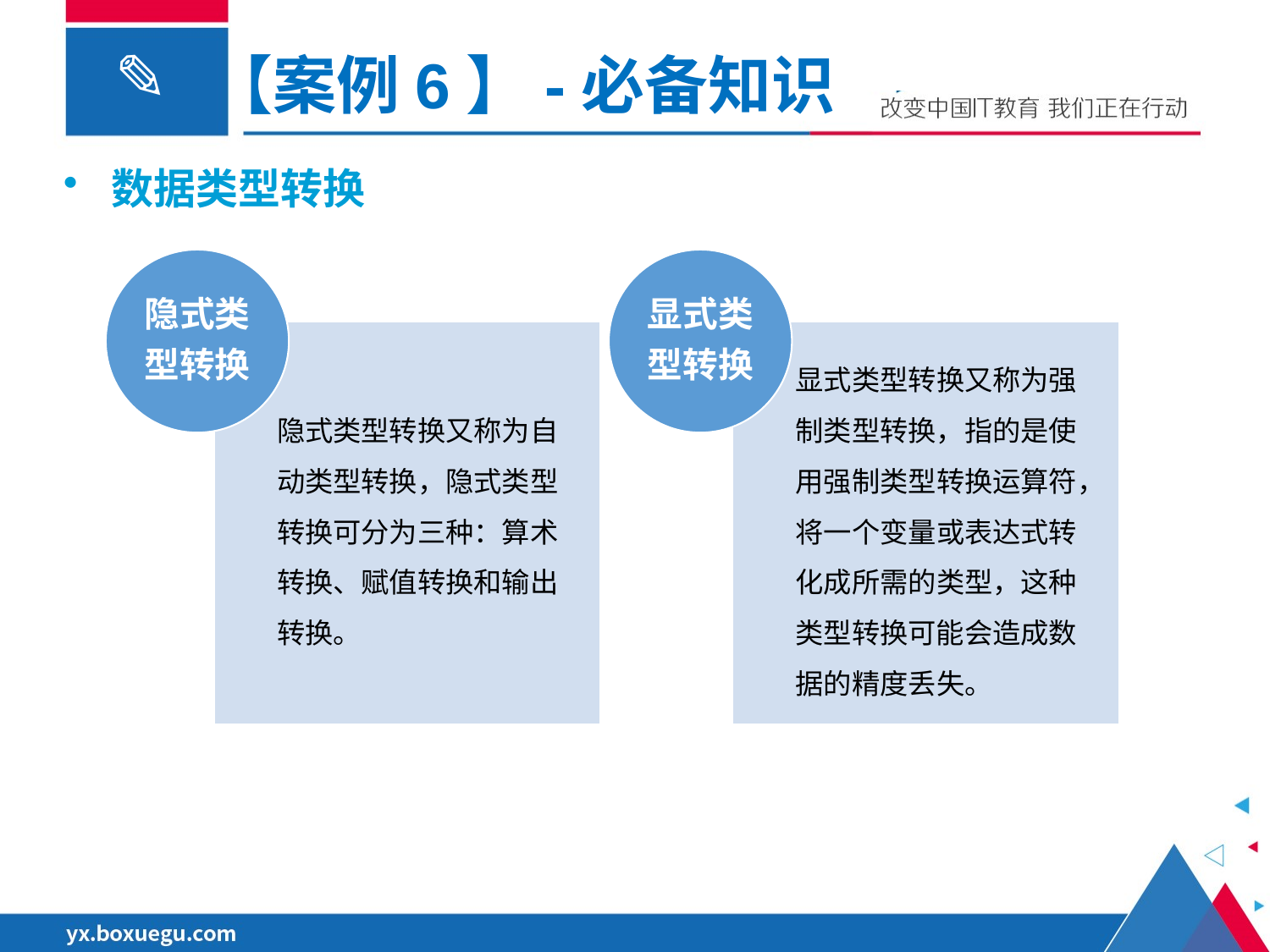

【案例6】-必备知识
数据类型转换
隐式类
型转换
显式类
型转换
隐式类型转换又称为自动类型转换，隐式类型转换可分为三种：算术转换、赋值转换和输出转换。
显式类型转换又称为强制类型转换，指的是使用强制类型转换运算符，将一个变量或表达式转化成所需的类型，这种类型转换可能会造成数据的精度丢失。